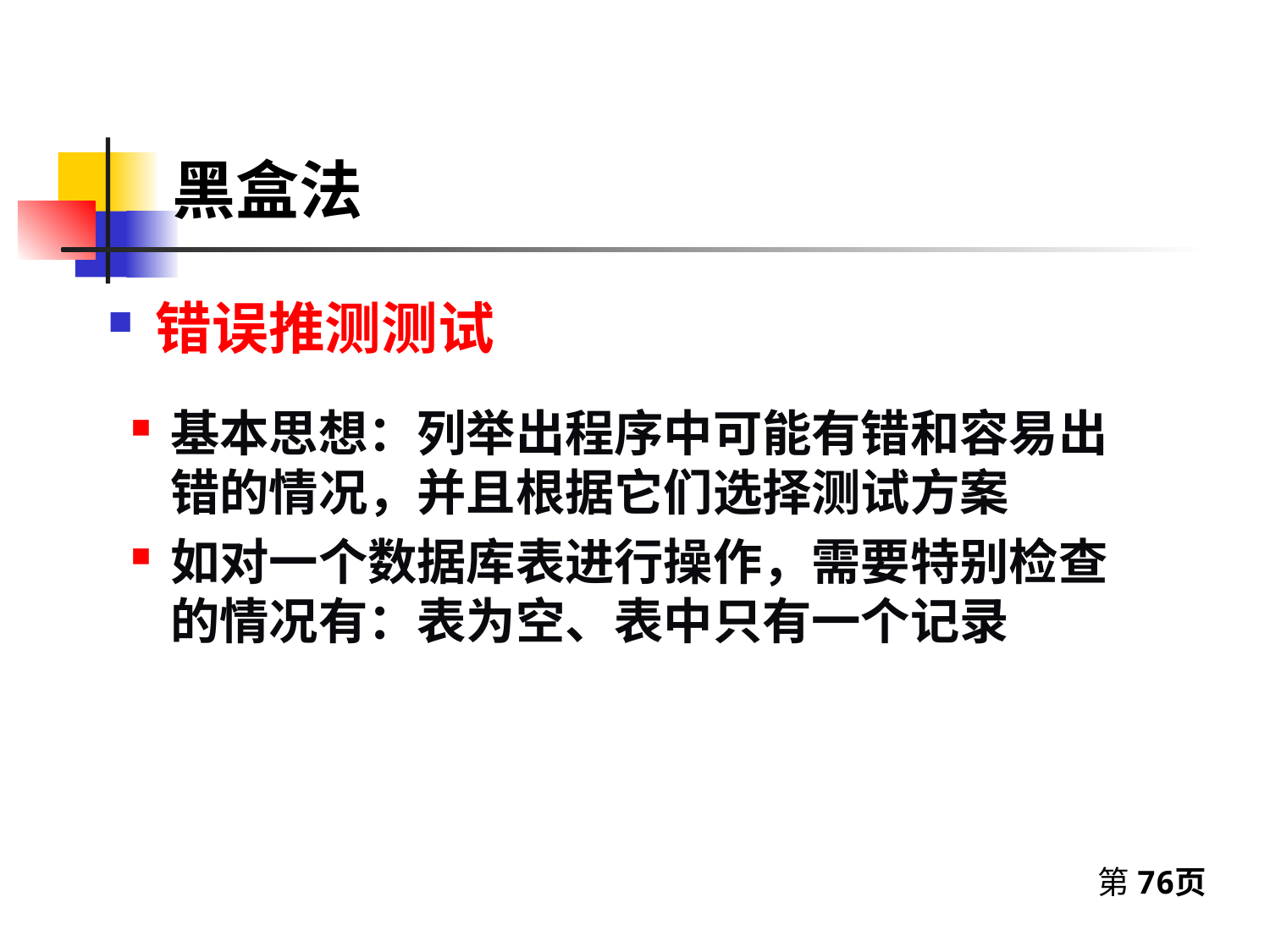

# 黑盒法
错误推测测试
基本思想：列举出程序中可能有错和容易出错的情况，并且根据它们选择测试方案
如对一个数据库表进行操作，需要特别检查的情况有：表为空、表中只有一个记录